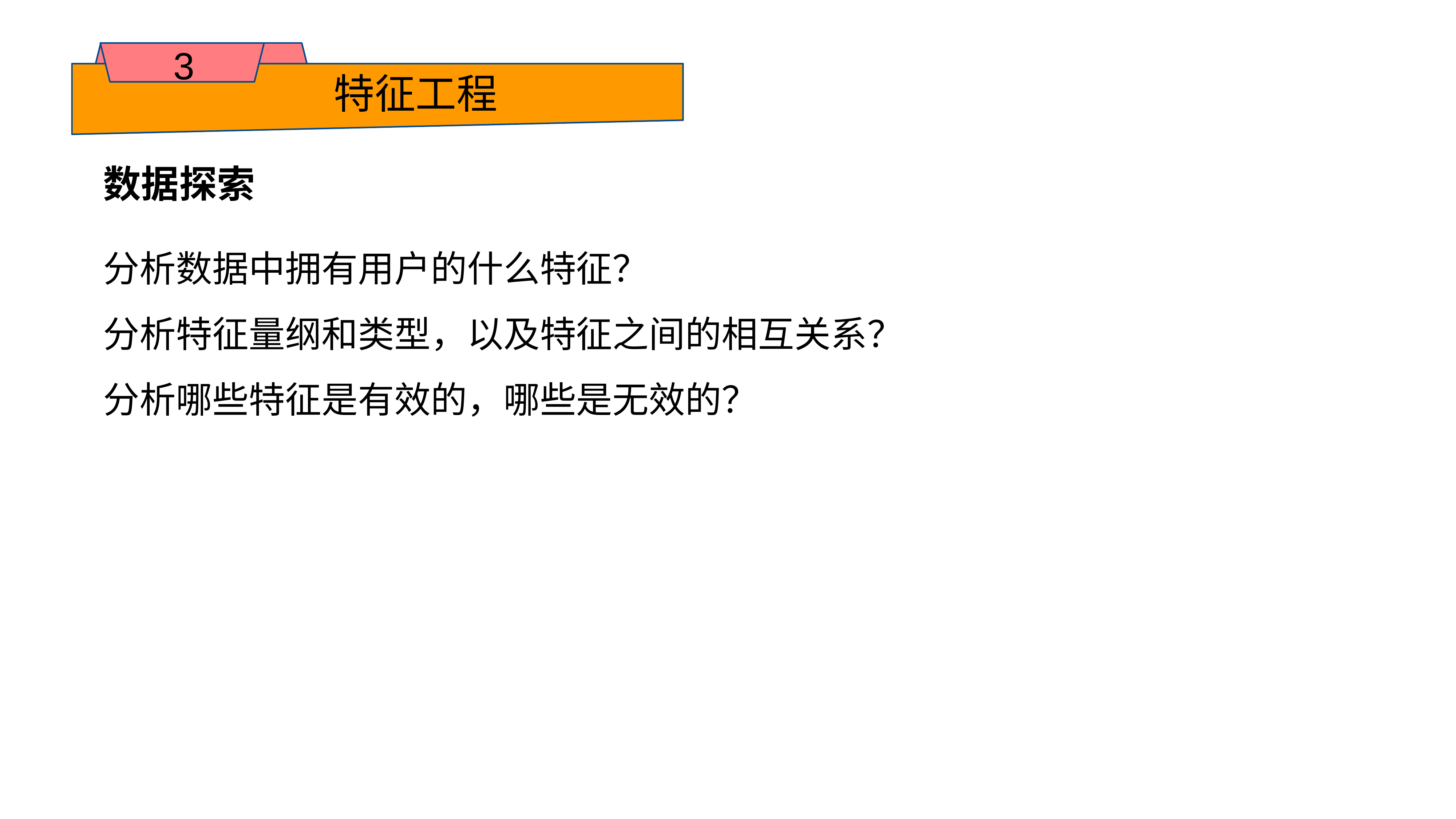

3

特征工程
数据探索
分析数据中拥有用户的什么特征？
分析特征量纲和类型，以及特征之间的相互关系？
分析哪些特征是有效的，哪些是无效的？